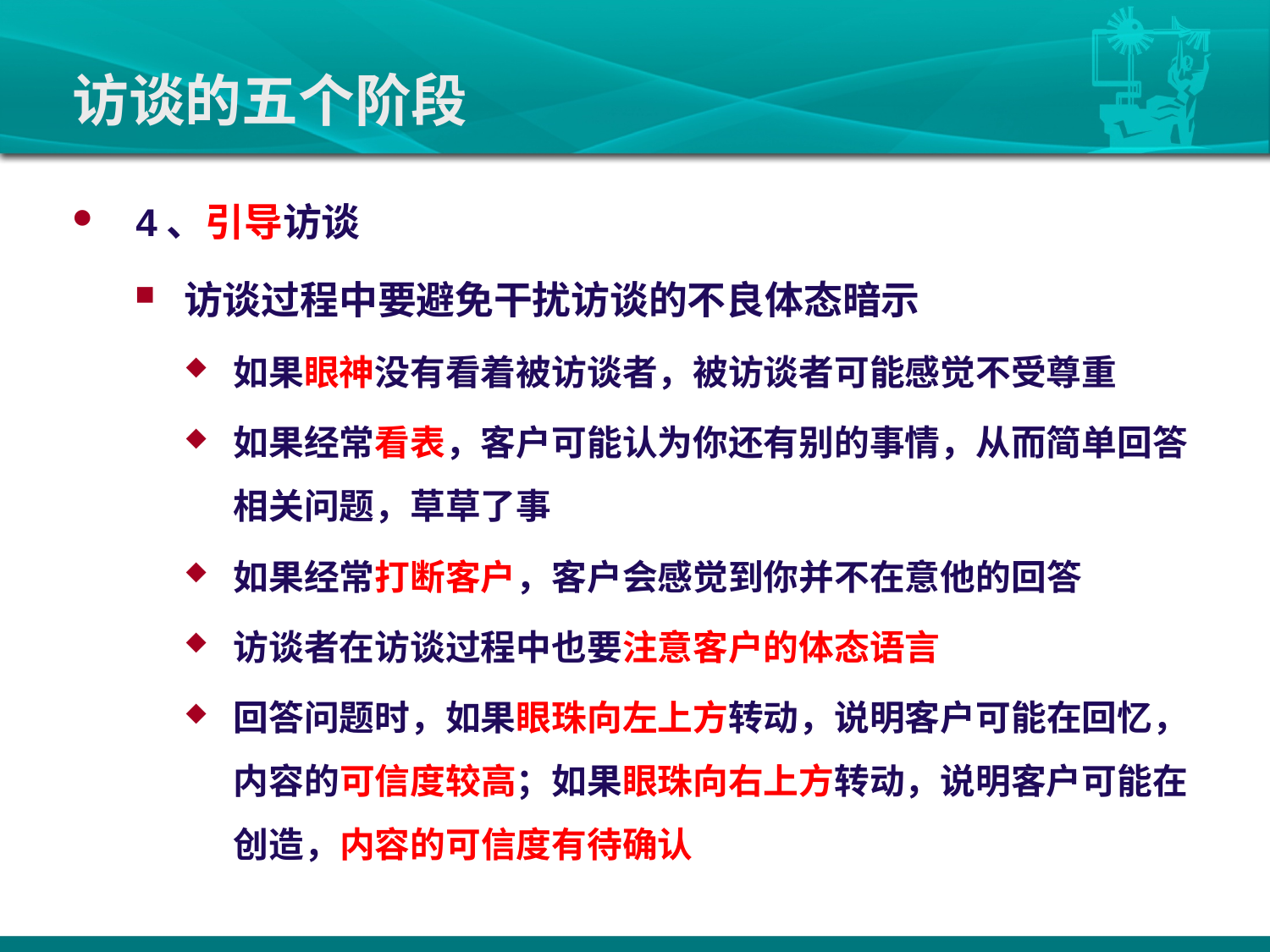

# 访谈的五个阶段
4、引导访谈
访谈过程中要避免干扰访谈的不良体态暗示
如果眼神没有看着被访谈者，被访谈者可能感觉不受尊重
如果经常看表，客户可能认为你还有别的事情，从而简单回答相关问题，草草了事
如果经常打断客户，客户会感觉到你并不在意他的回答
访谈者在访谈过程中也要注意客户的体态语言
回答问题时，如果眼珠向左上方转动，说明客户可能在回忆，内容的可信度较高；如果眼珠向右上方转动，说明客户可能在创造，内容的可信度有待确认